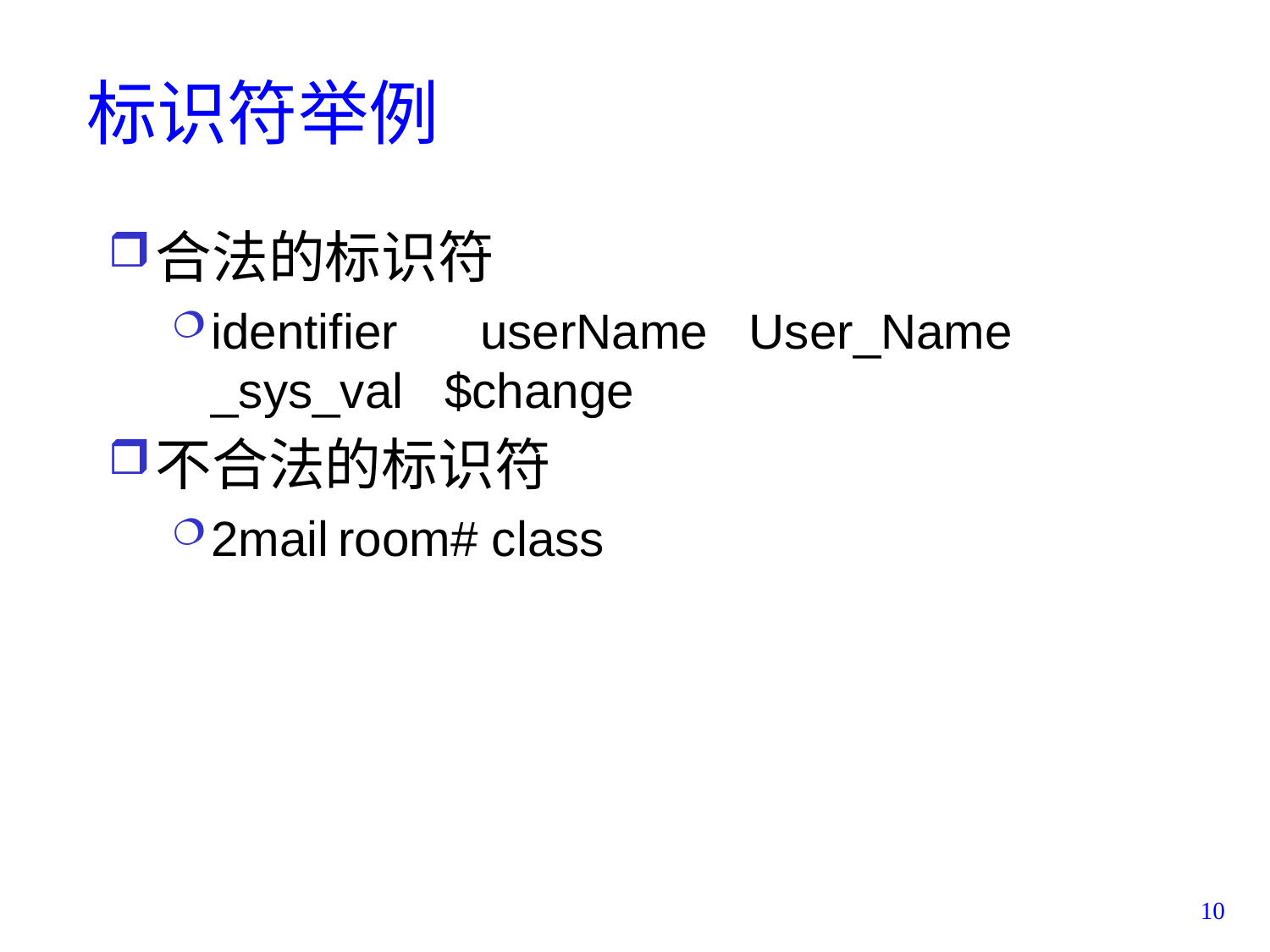

# 标识符举例
合法的标识符
identifier      userName   User_Name  _sys_val   $change
不合法的标识符
2mail	room# class

10